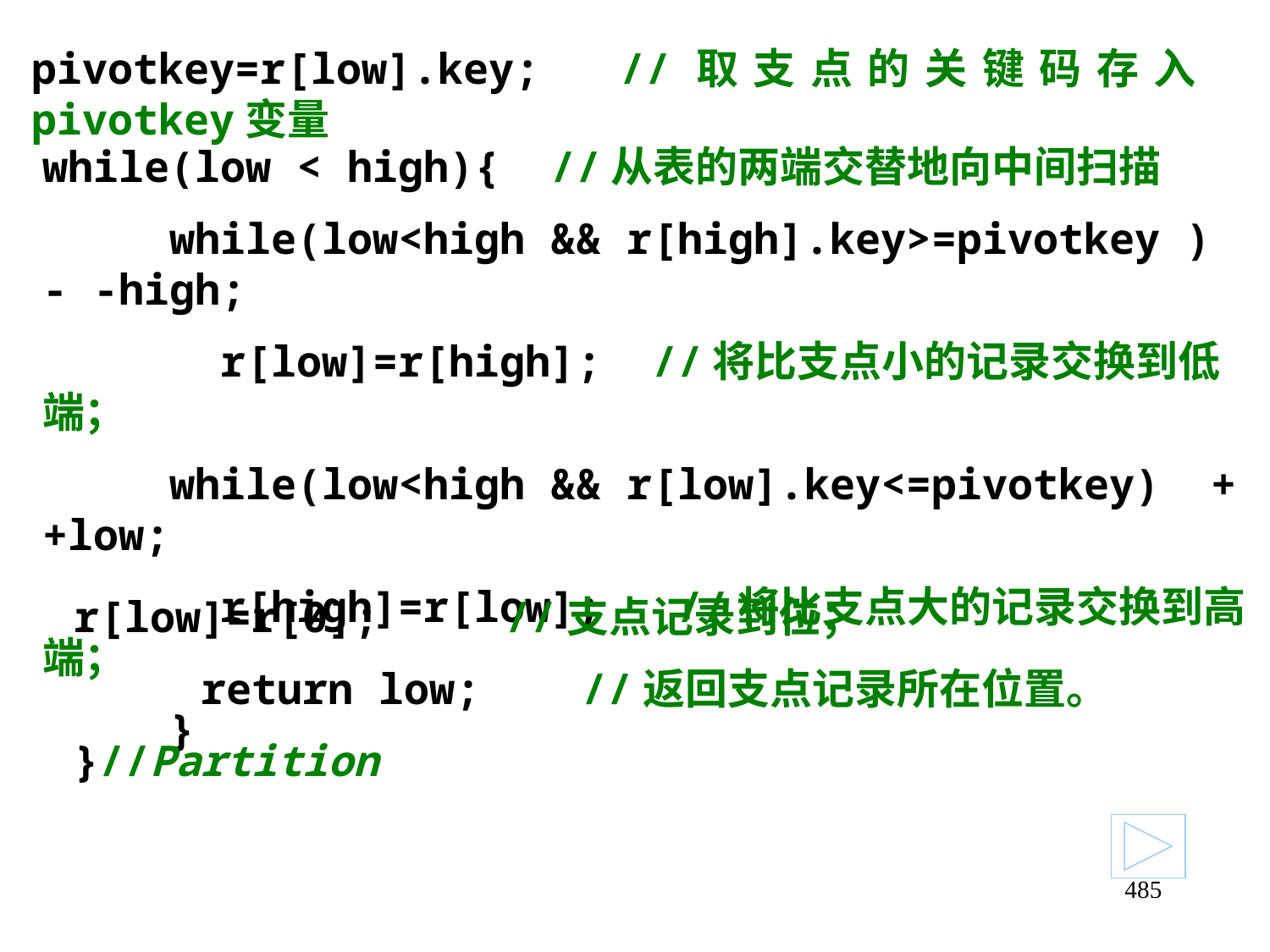

pivotkey=r[low].key;  //取支点的关键码存入pivotkey变量
while(low < high){ 	//从表的两端交替地向中间扫描
	while(low<high && r[high].key>=pivotkey ) - -high;
	  r[low]=r[high];  //将比支点小的记录交换到低端；
	while(low<high && r[low].key<=pivotkey)  + +low;
	  r[high]=r[low];   //将比支点大的记录交换到高端；
	}
r[low]=r[0];     //支点记录到位；
	return low;    //返回支点记录所在位置。
}//Partition

485